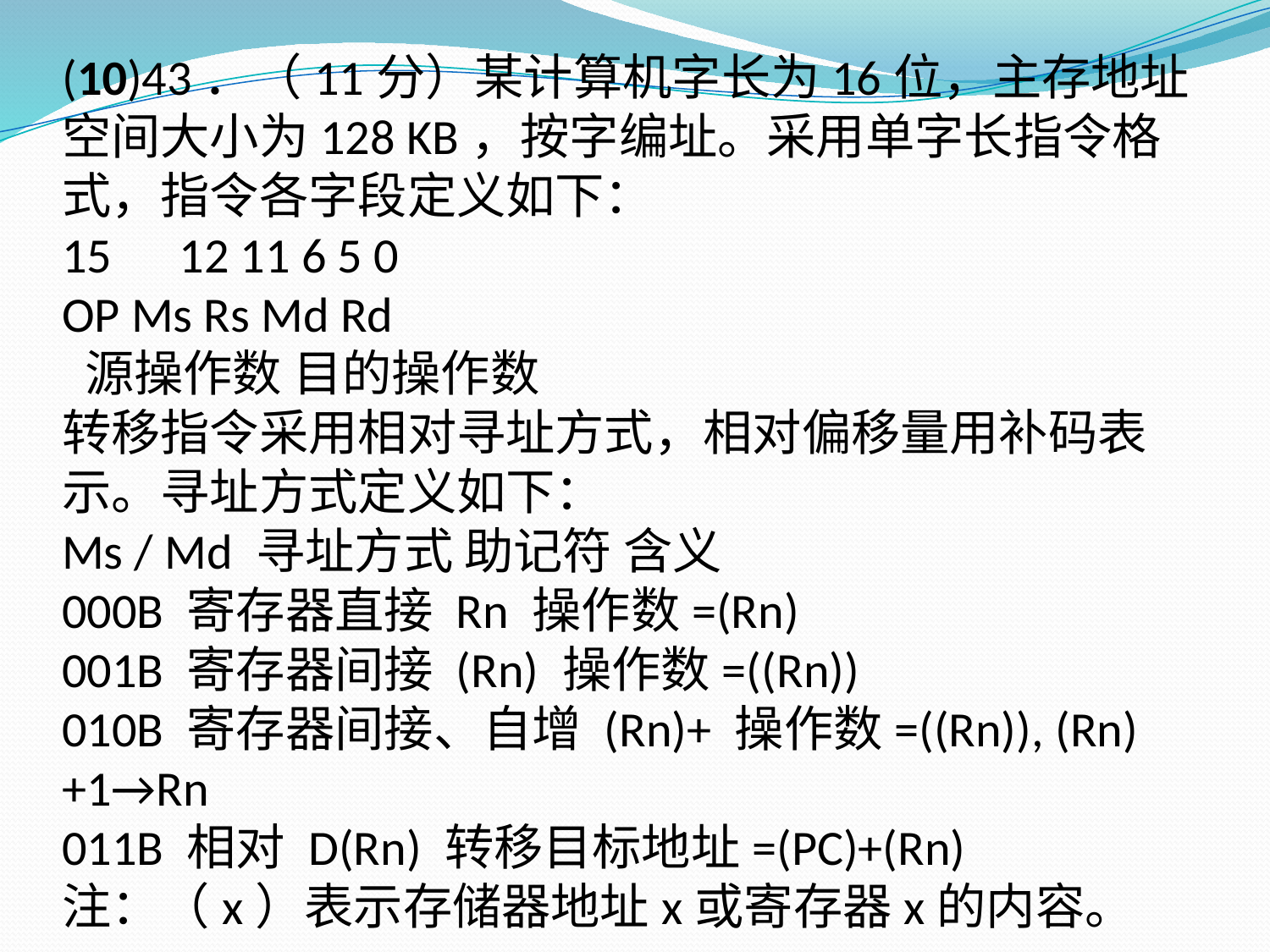

(10)43．（11分）某计算机字长为16位，主存地址空间大小为128 KB，按字编址。采用单字长指令格式，指令各字段定义如下：
15      12 11 6 5 0
OP Ms Rs Md Rd
 源操作数 目的操作数
转移指令采用相对寻址方式，相对偏移量用补码表示。寻址方式定义如下：
Ms / Md 寻址方式 助记符 含义
000B 寄存器直接 Rn 操作数=(Rn)
001B 寄存器间接 (Rn) 操作数=((Rn))
010B 寄存器间接、自增 (Rn)+ 操作数=((Rn)), (Rn)+1→Rn
011B 相对 D(Rn) 转移目标地址=(PC)+(Rn)
注：（x）表示存储器地址x或寄存器x的内容。